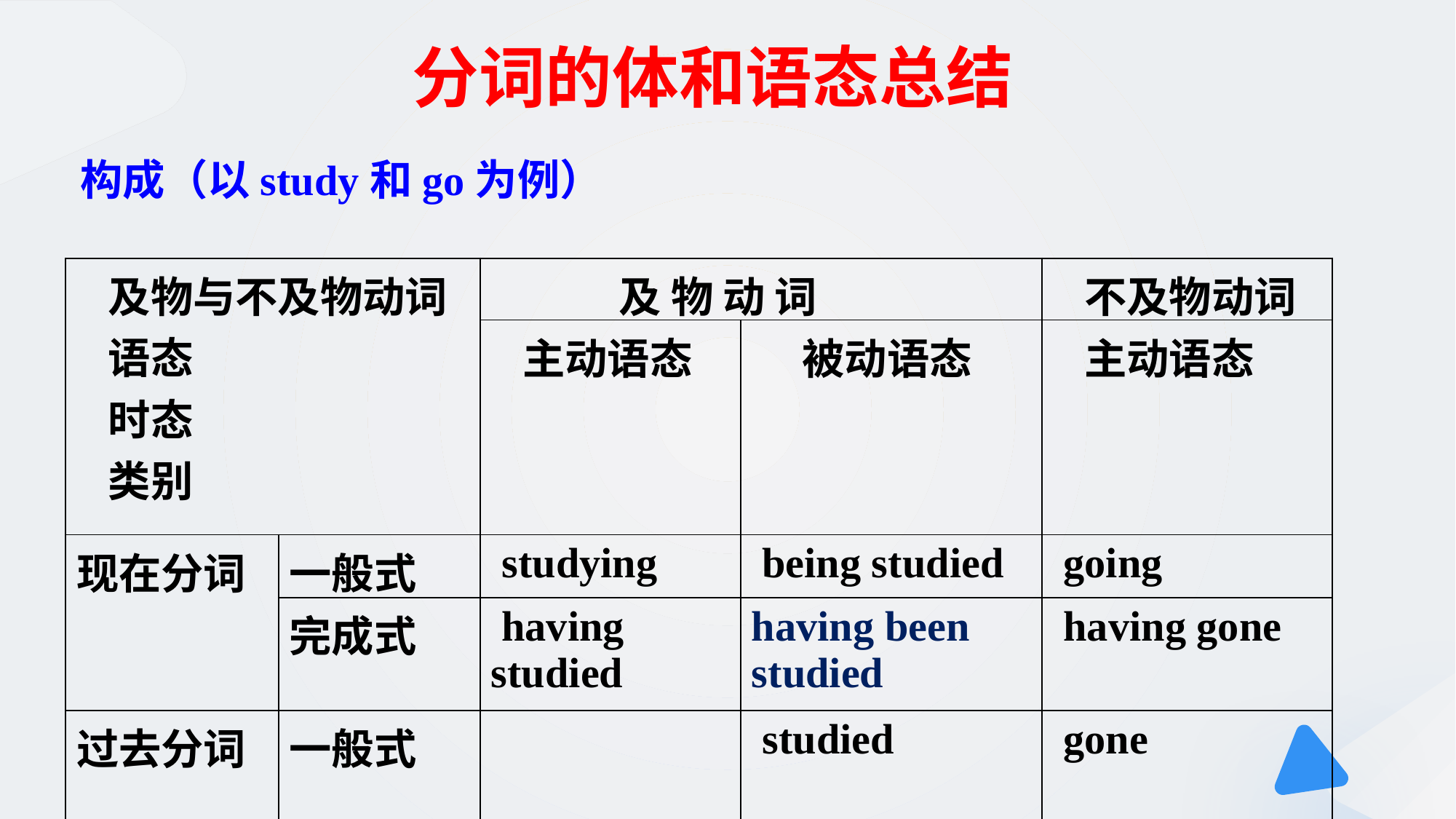

# 分词的体和语态总结
构成（以study和go为例）
| 及物与不及物动词 语态 时态 类别 |  | 及 物 动 词 |  | 不及物动词 |
| --- | --- | --- | --- | --- |
|  |  | 主动语态 | 被动语态 | 主动语态 |
| 现在分词 | 一般式 | studying | being studied | going |
|  | 完成式 | having studied | having been studied | having gone |
| 过去分词 | 一般式 |  | studied | gone |